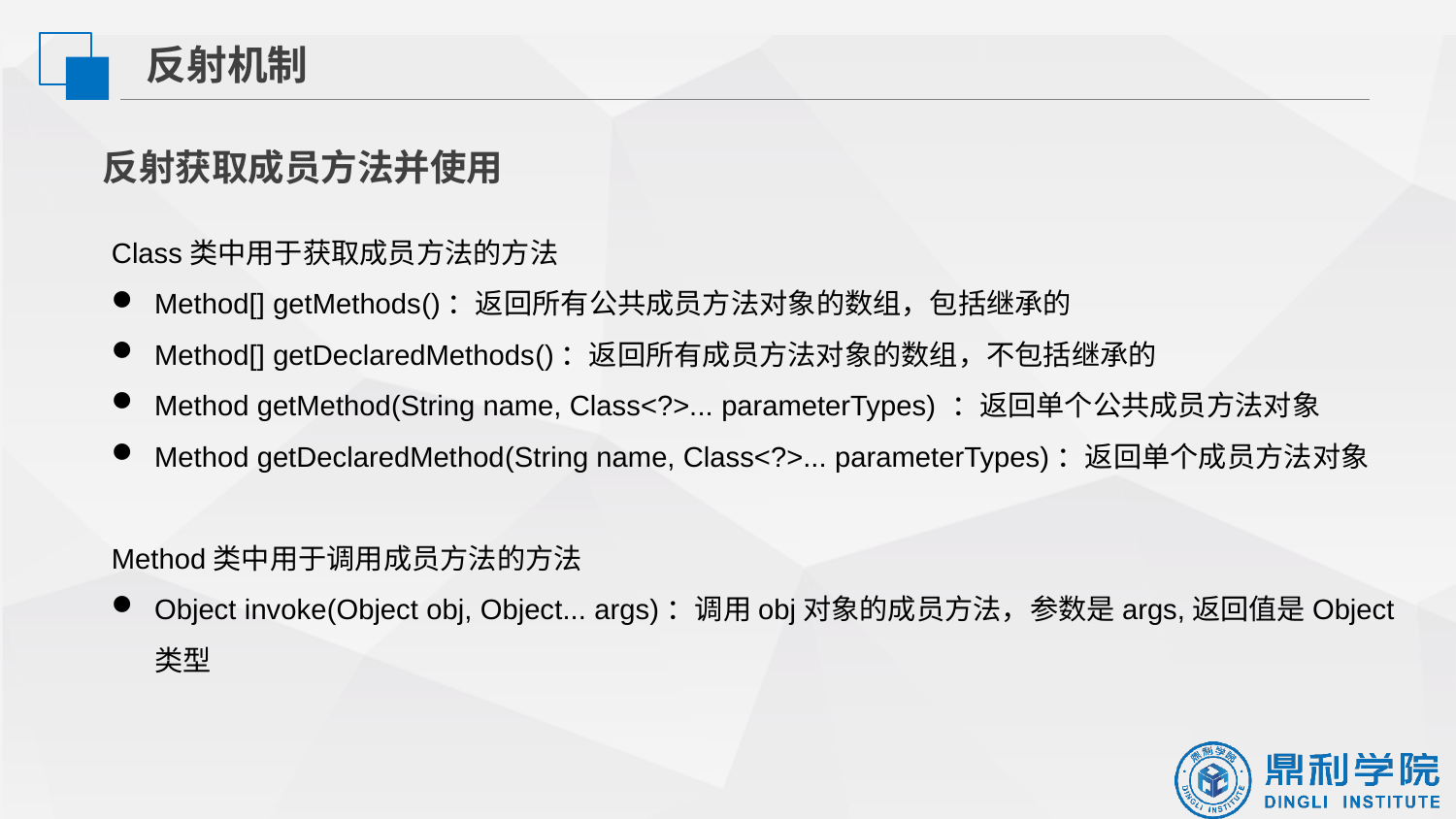

反射机制
反射获取成员方法并使用
Class类中用于获取成员方法的方法
Method[] getMethods​()：返回所有公共成员方法对象的数组，包括继承的
Method[] getDeclaredMethods​()：返回所有成员方法对象的数组，不包括继承的
Method getMethod​(String name, Class<?>... parameterTypes) ：返回单个公共成员方法对象
Method getDeclaredMethod​(String name, Class<?>... parameterTypes)：返回单个成员方法对象

Method类中用于调用成员方法的方法
Object invoke​(Object obj, Object... args)：调用obj对象的成员方法，参数是args,返回值是Object类型